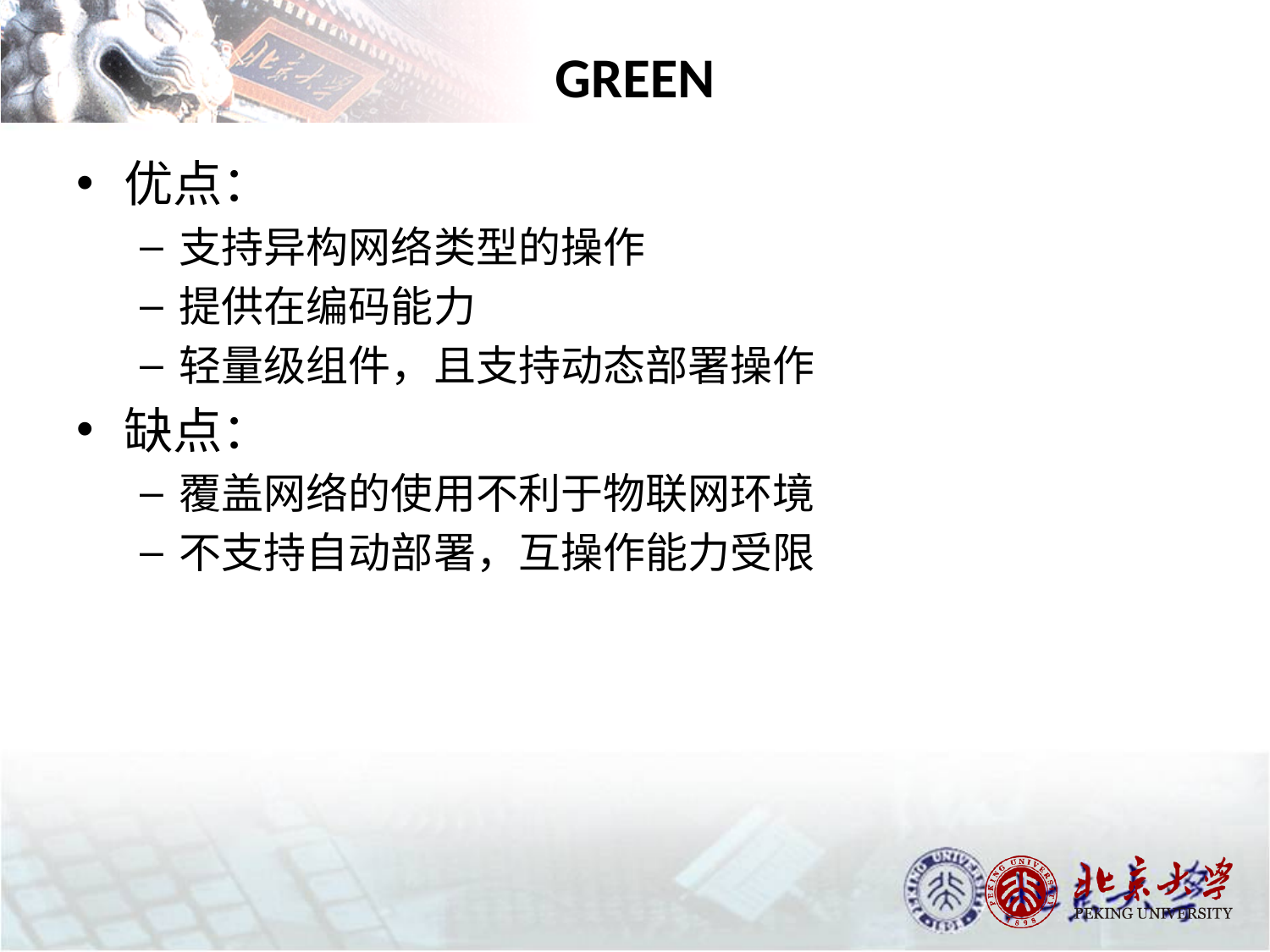

# GREEN
优点：
支持异构网络类型的操作
提供在编码能力
轻量级组件，且支持动态部署操作
缺点：
覆盖网络的使用不利于物联网环境
不支持自动部署，互操作能力受限